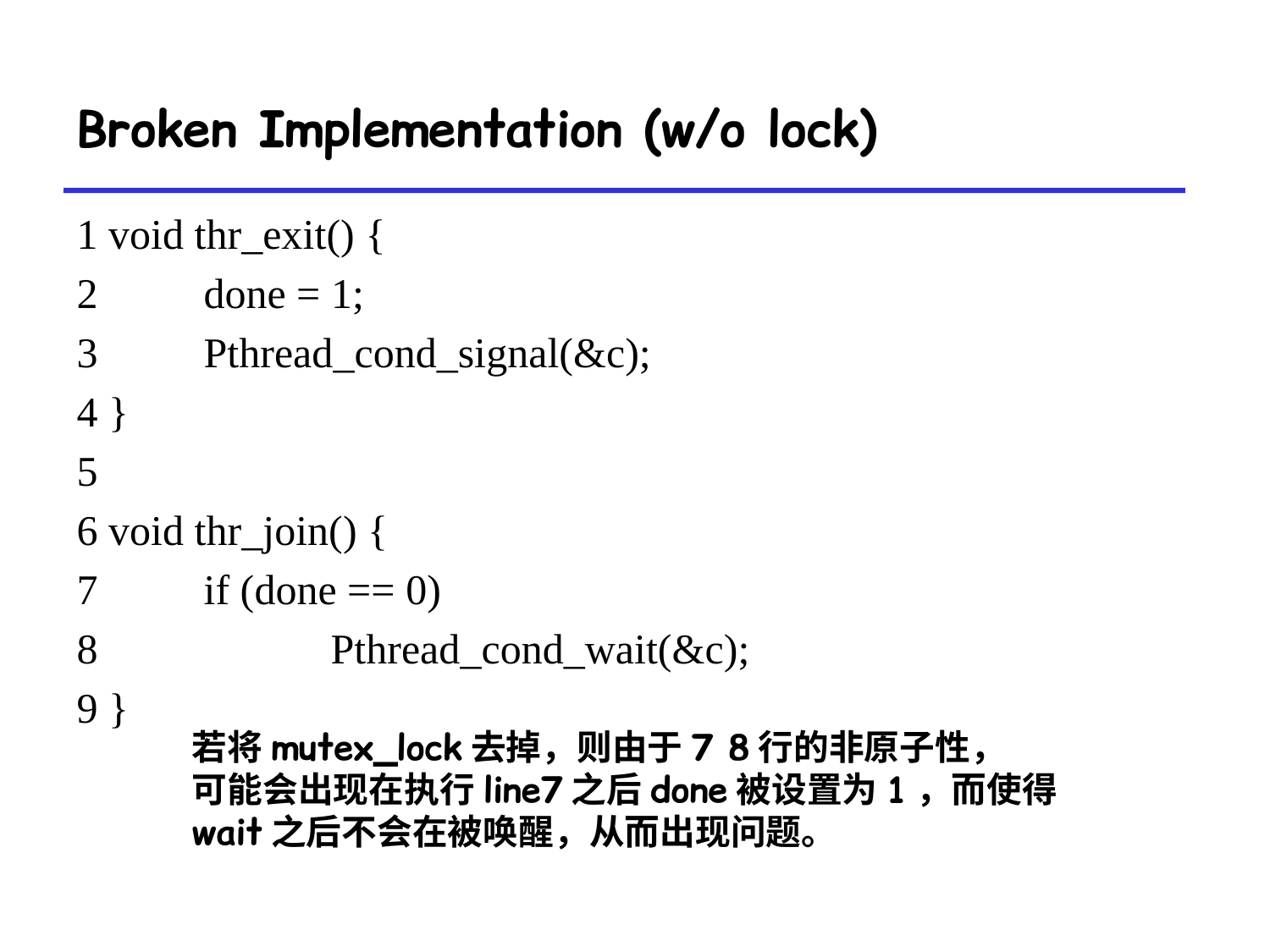

# Broken Implementation (w/o lock)
1 void thr_exit() {
2 	done = 1;
3 	Pthread_cond_signal(&c);
4 }
5
6 void thr_join() {
7 	if (done == 0)
8 		Pthread_cond_wait(&c);
9 }
若将mutex_lock去掉，则由于7 8行的非原子性，
可能会出现在执行line7之后done被设置为1，而使得
wait之后不会在被唤醒，从而出现问题。
13